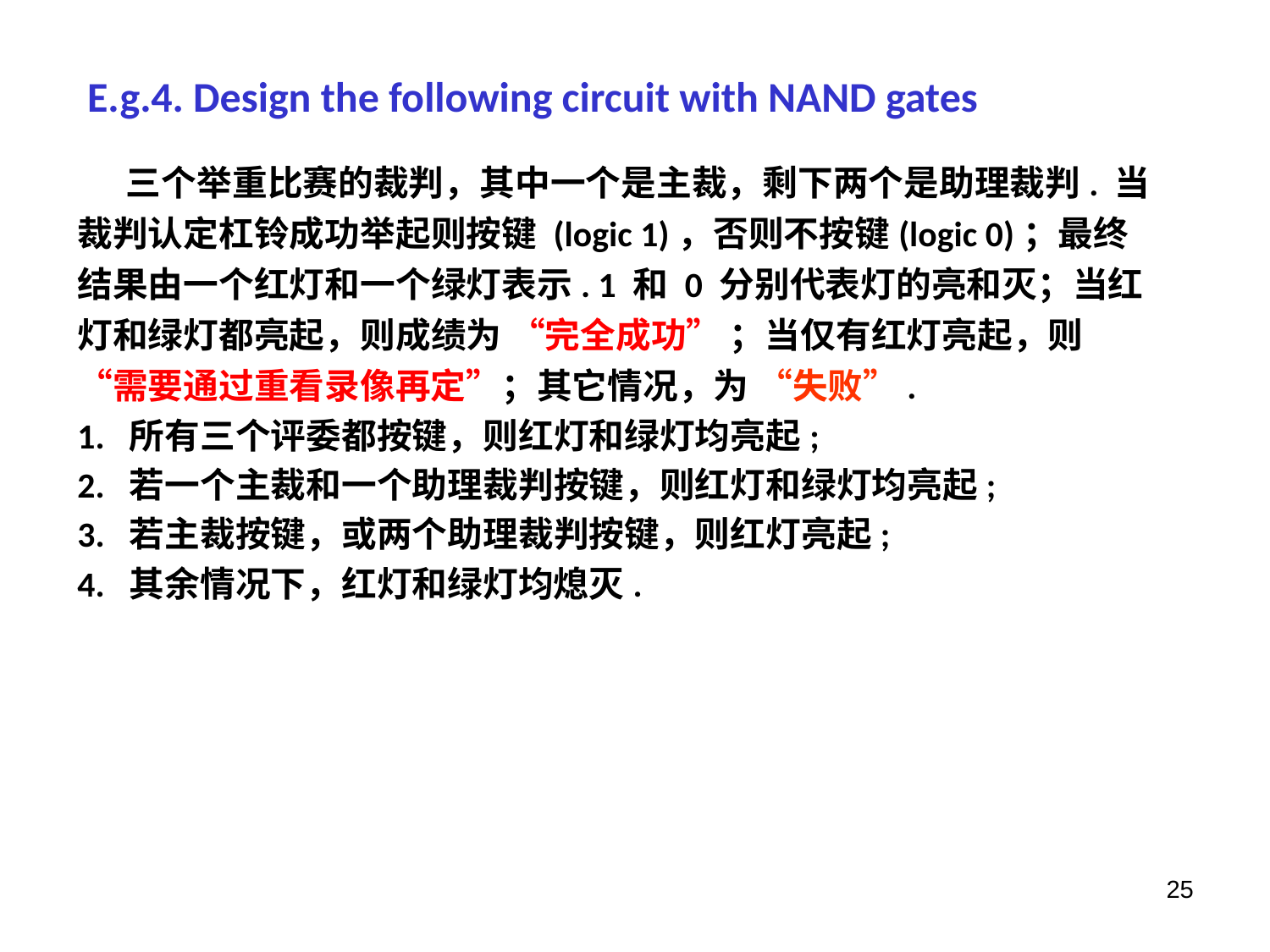

E.g.4. Design the following circuit with NAND gates
     三个举重比赛的裁判，其中一个是主裁，剩下两个是助理裁判. 当裁判认定杠铃成功举起则按键 (logic 1)，否则不按键(logic 0)；最终结果由一个红灯和一个绿灯表示. 1 和 0 分别代表灯的亮和灭；当红灯和绿灯都亮起，则成绩为 “完全成功” ；当仅有红灯亮起，则 “需要通过重看录像再定”；其它情况，为 “失败”.
1.  所有三个评委都按键，则红灯和绿灯均亮起;
2.  若一个主裁和一个助理裁判按键，则红灯和绿灯均亮起;
3.  若主裁按键，或两个助理裁判按键，则红灯亮起;
4.  其余情况下，红灯和绿灯均熄灭.
25